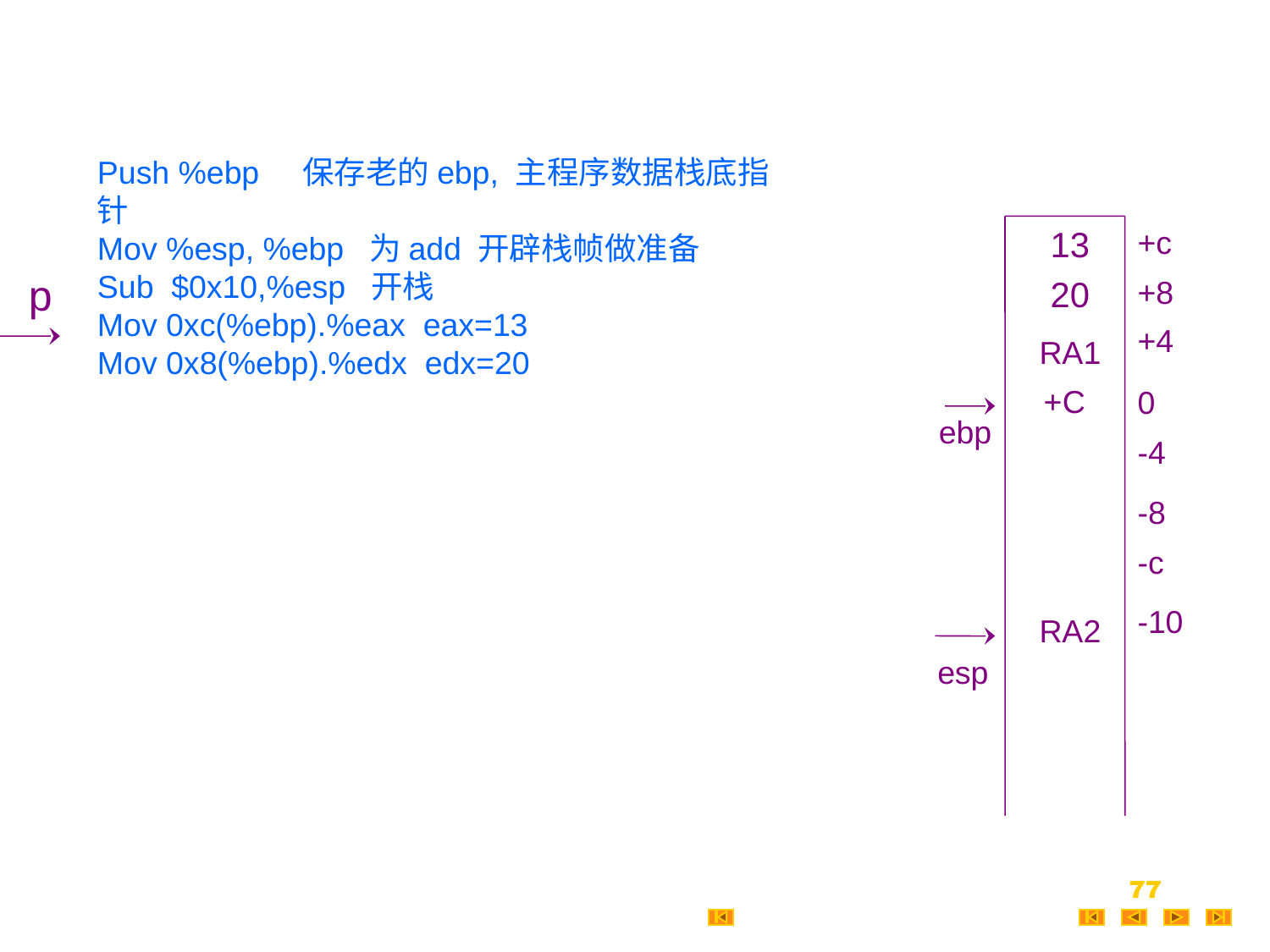

Push %ebp    保存老的ebp, 主程序数据栈底指针
Mov %esp, %ebp  为add 开辟栈帧做准备
Sub  $0x10,%esp  开栈
Mov 0xc(%ebp).%eax  eax=13
Mov 0x8(%ebp).%edx  edx=20

13
+c

p
20
+8
+4
RA1

+C
0
ebp

-4
-8
-c
-10
RA2

esp

77